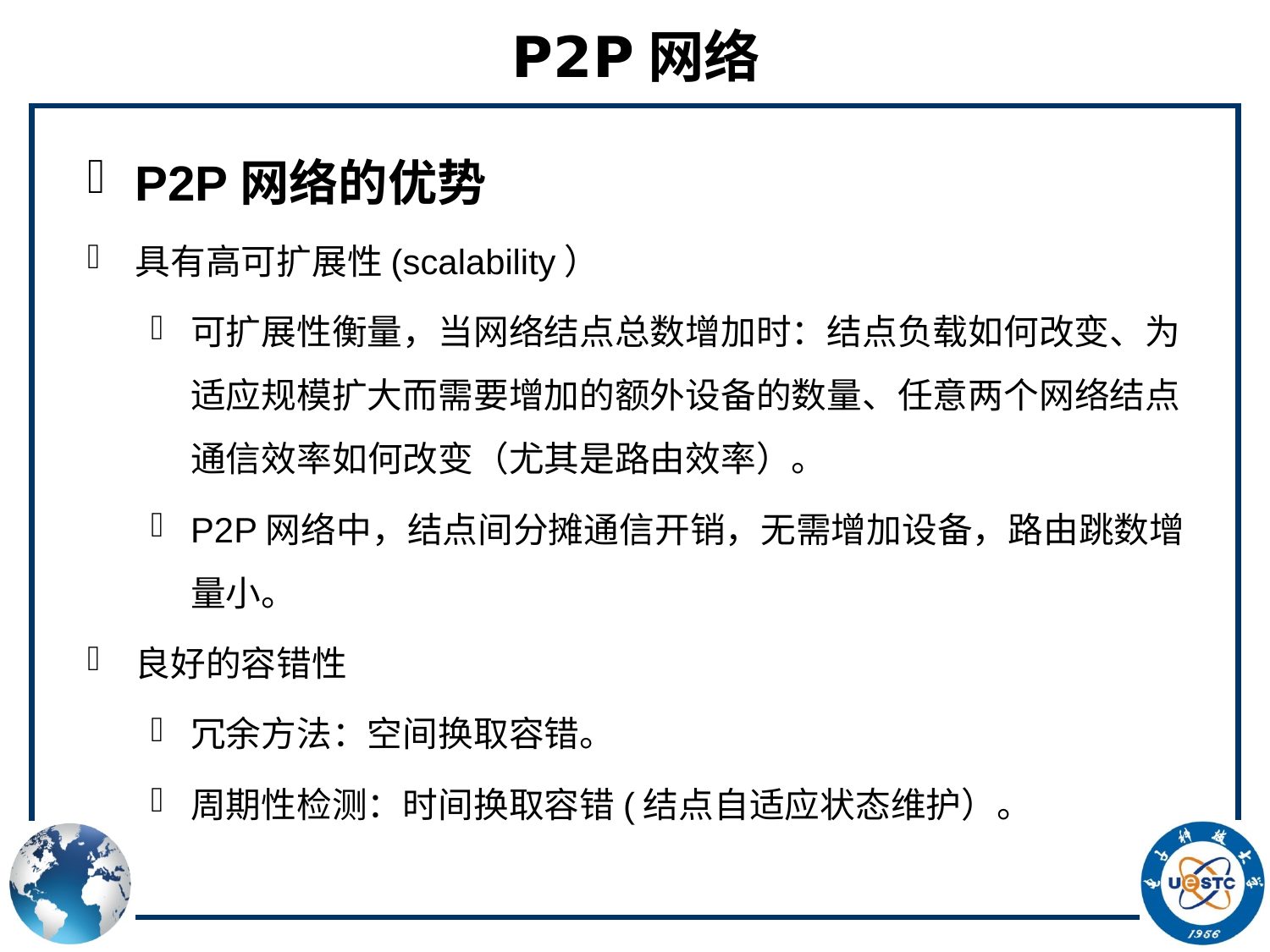

# P2P网络
P2P网络的优势
具有高可扩展性(scalability）
可扩展性衡量，当网络结点总数增加时：结点负载如何改变、为适应规模扩大而需要增加的额外设备的数量、任意两个网络结点通信效率如何改变（尤其是路由效率）。
P2P网络中，结点间分摊通信开销，无需增加设备，路由跳数增量小。
良好的容错性
冗余方法：空间换取容错。
周期性检测：时间换取容错(结点自适应状态维护）。